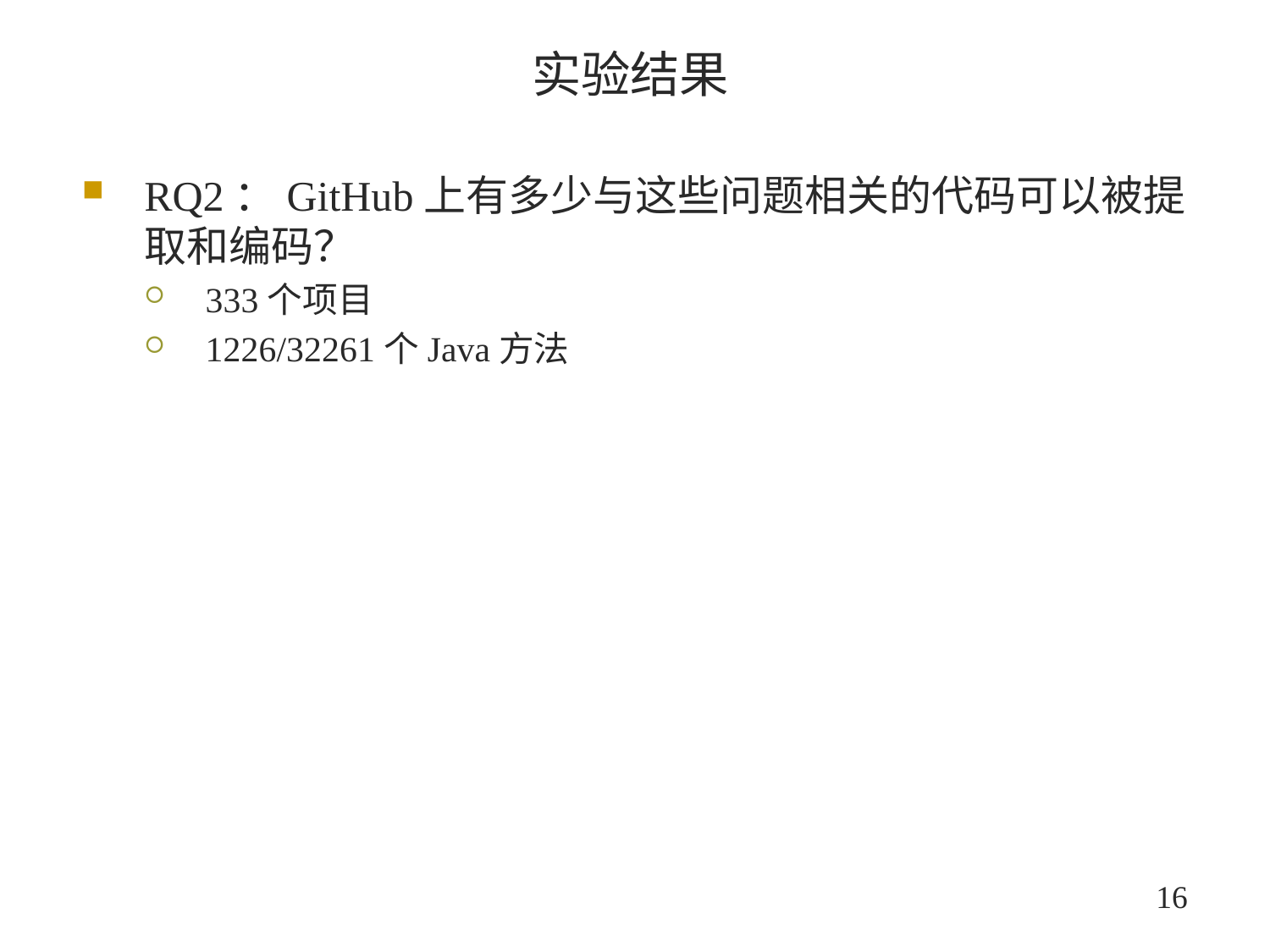

# 实验结果
RQ2：GitHub上有多少与这些问题相关的代码可以被提取和编码？
333个项目
1226/32261个Java方法

16